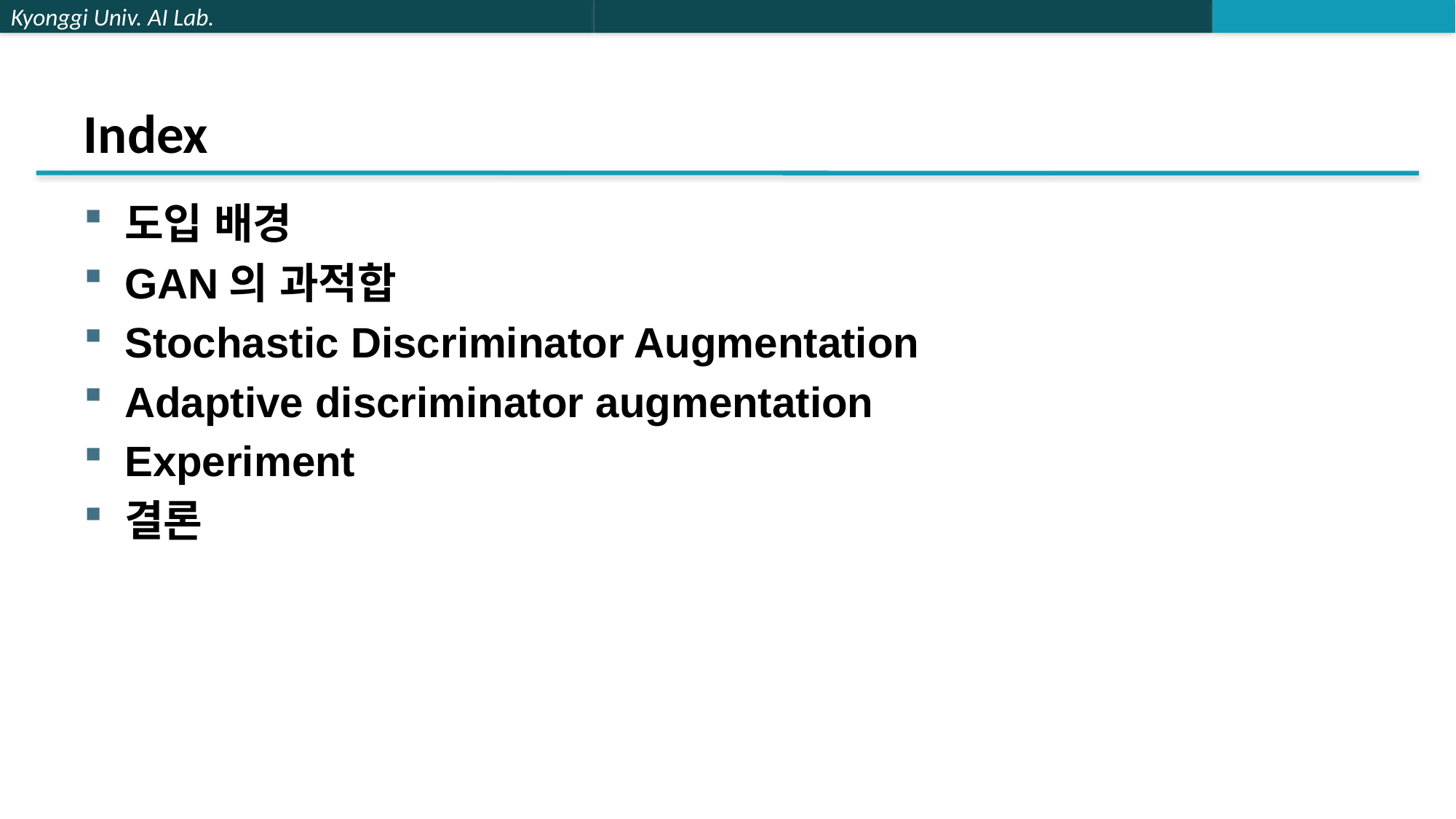

# Index
도입 배경
GAN의 과적합
Stochastic Discriminator Augmentation
Adaptive discriminator augmentation
Experiment
결론